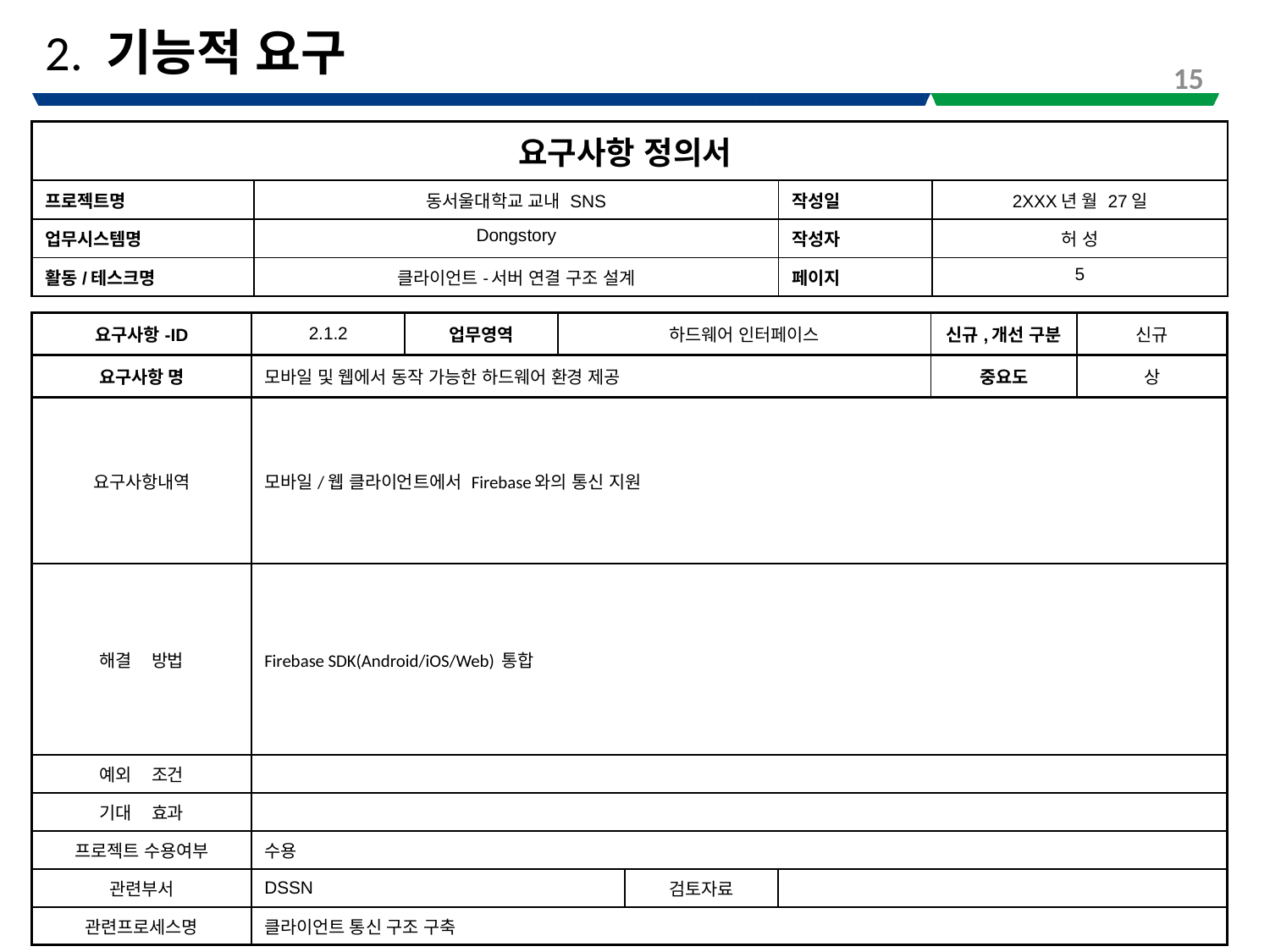

# 2. 기능적 요구
15
| 요구사항 정의서 |  |  |  |
| --- | --- | --- | --- |
| 프로젝트명 | 동서울대학교 교내 SNS | 작성일 | 2XXX년 월 27일 |
| 업무시스템명 | Dongstory | 작성자 | 허 성 |
| 활동/테스크명 | 클라이언트-서버 연결 구조 설계 | 페이지 | 5 |
| 요구사항-ID | 2.1.2 | 업무영역 | 하드웨어 인터페이스 |  |  | 신규,개선 구분 | 신규 |
| --- | --- | --- | --- | --- | --- | --- | --- |
| 요구사항 명 | 모바일 및 웹에서 동작 가능한 하드웨어 환경 제공 |  |  |  |  | 중요도 | 상 |
| 요구사항내역 | 모바일/웹 클라이언트에서 Firebase와의 통신 지원 |  |  |  |  |  |  |
| 해결 방법 | Firebase SDK(Android/iOS/Web) 통합 |  |  |  |  |  |  |
| 예외 조건 |  |  |  |  |  |  |  |
| 기대 효과 |  |  |  |  |  |  |  |
| 프로젝트 수용여부 | 수용 |  |  |  |  |  |  |
| 관련부서 | DSSN |  |  | 검토자료 |  |  |  |
| 관련프로세스명 | 클라이언트 통신 구조 구축 |  |  |  |  |  |  |